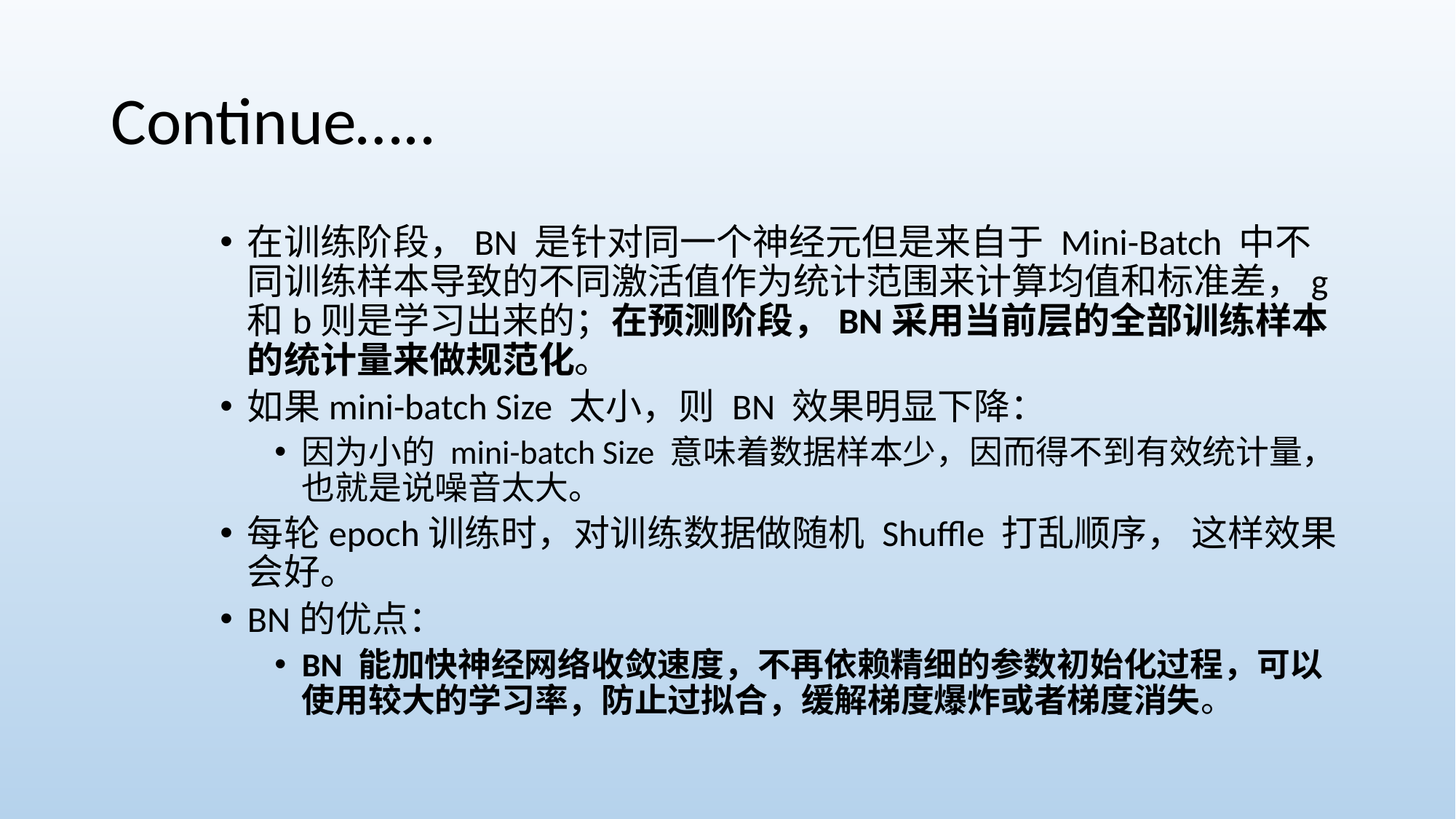

# Continue…..
在训练阶段，BN 是针对同一个神经元但是来自于 Mini-Batch 中不同训练样本导致的不同激活值作为统计范围来计算均值和标准差，g和b则是学习出来的；在预测阶段，BN采用当前层的全部训练样本的统计量来做规范化。
如果mini-batch Size 太小，则 BN 效果明显下降：
因为小的 mini-batch Size 意味着数据样本少，因而得不到有效统计量，也就是说噪音太大。
每轮epoch训练时，对训练数据做随机 Shuffle 打乱顺序， 这样效果会好。
BN的优点：
BN 能加快神经网络收敛速度，不再依赖精细的参数初始化过程，可以使用较大的学习率，防止过拟合，缓解梯度爆炸或者梯度消失。